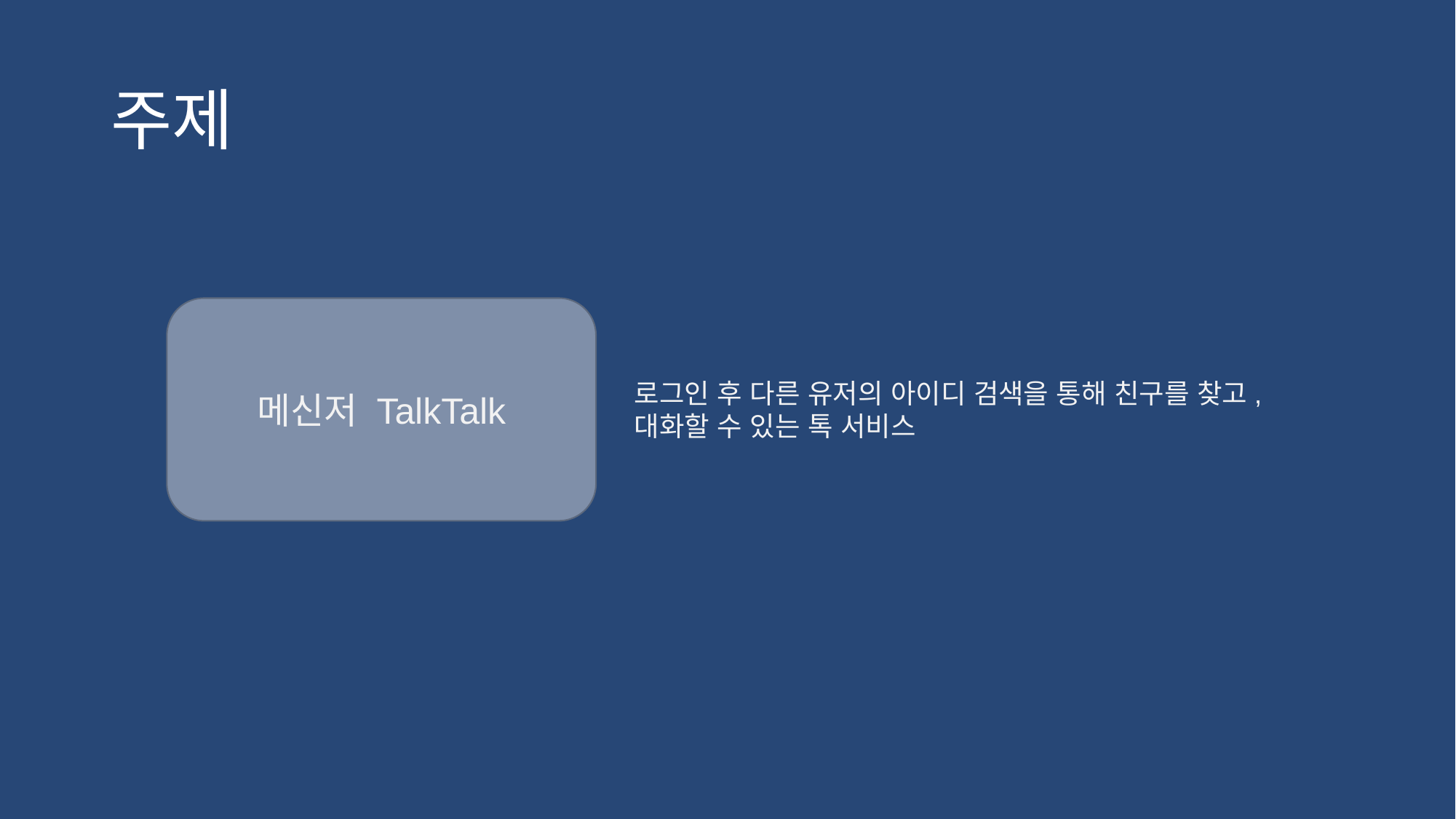

# 주제
메신저 TalkTalk
로그인 후 다른 유저의 아이디 검색을 통해 친구를 찾고,
대화할 수 있는 톡 서비스